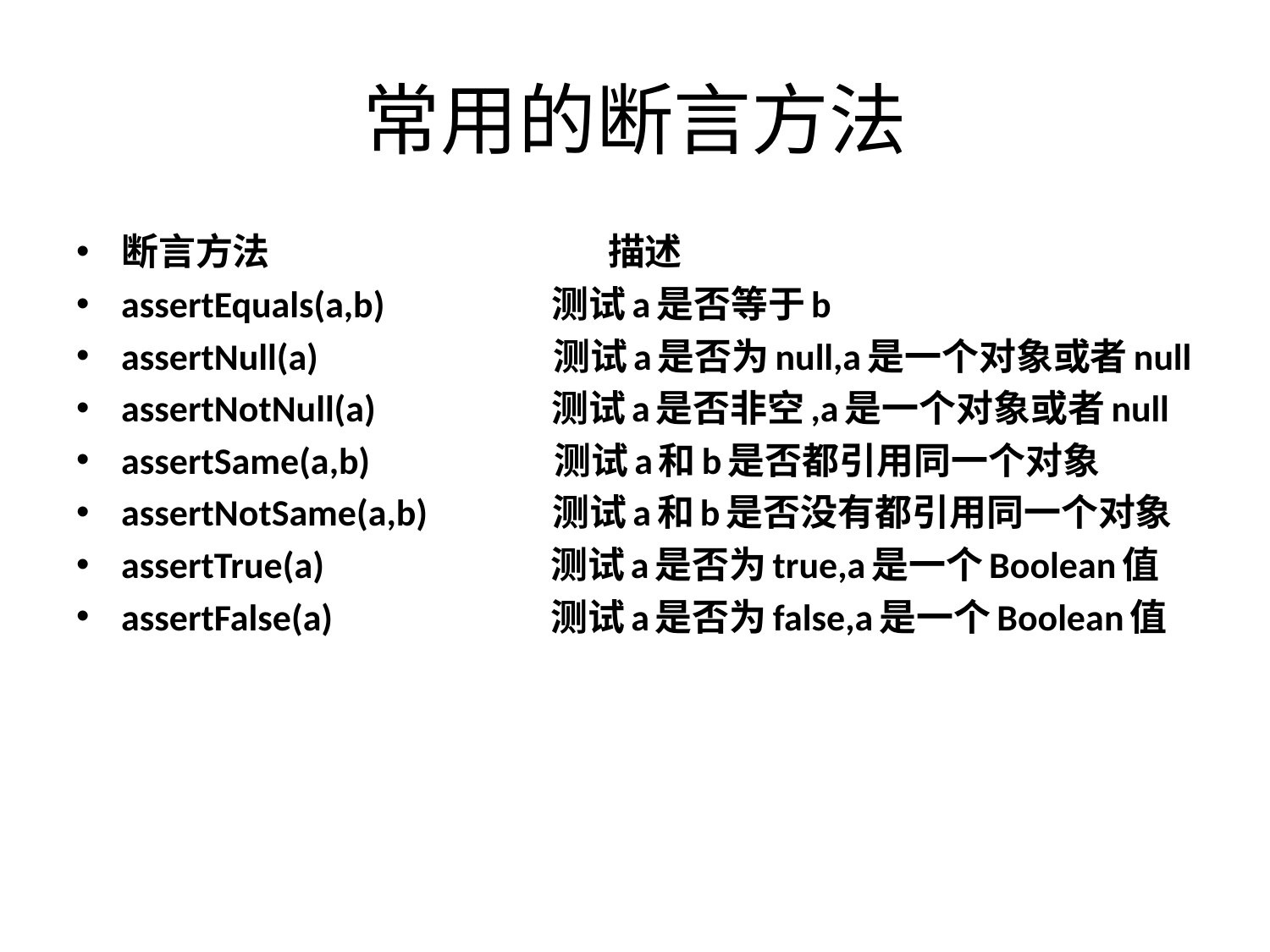

# 常用的断言方法
断言方法                                        描述
assertEquals(a,b)                   测试a是否等于b
assertNull(a)                           测试a是否为null,a是一个对象或者null
assertNotNull(a)                    测试a是否非空,a是一个对象或者null
assertSame(a,b)                     测试a和b是否都引用同一个对象
assertNotSame(a,b)              测试a和b是否没有都引用同一个对象
assertTrue(a)                          测试a是否为true,a是一个Boolean值
assertFalse(a)                         测试a是否为false,a是一个Boolean值